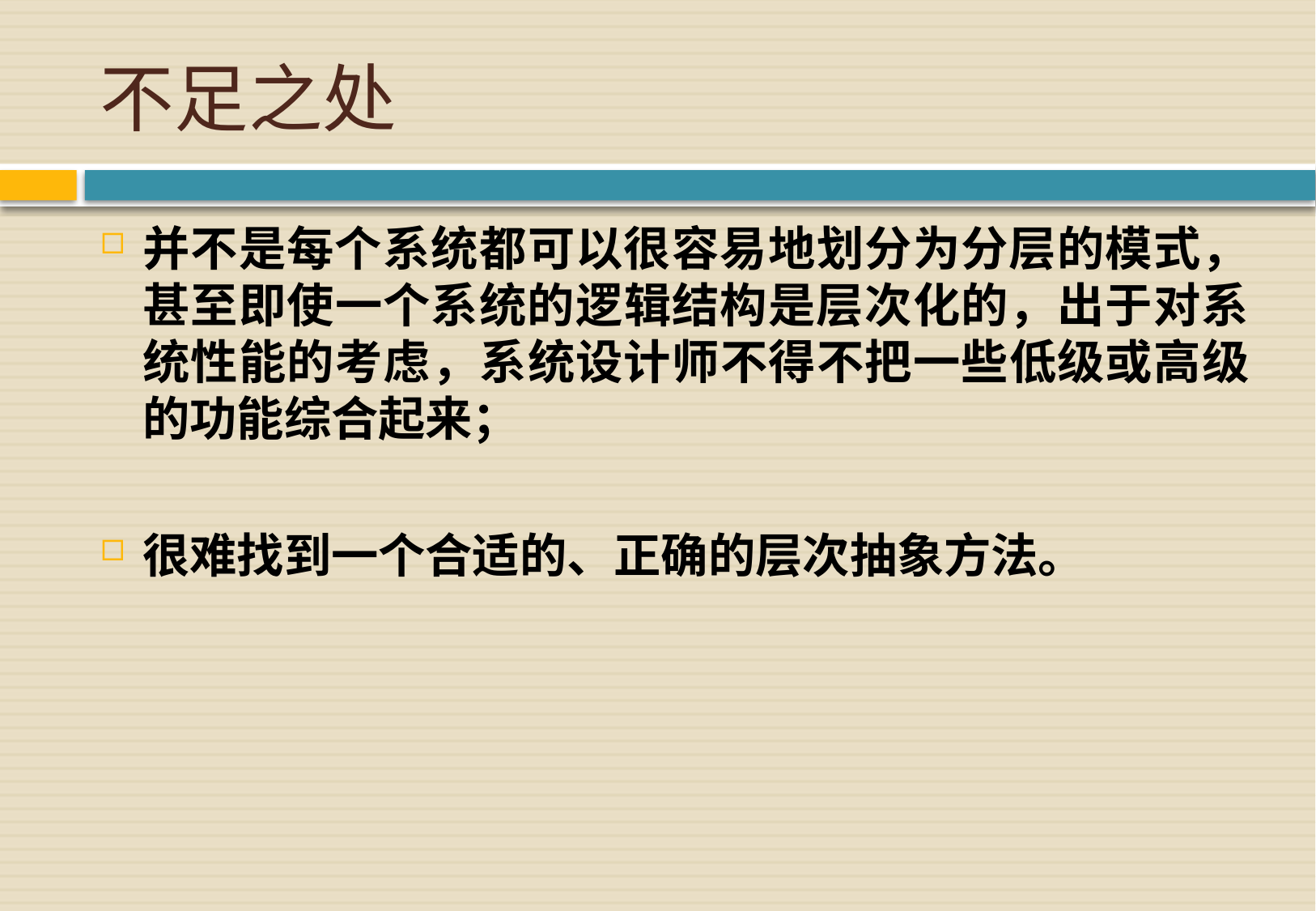

# 不足之处
并不是每个系统都可以很容易地划分为分层的模式，甚至即使一个系统的逻辑结构是层次化的，出于对系统性能的考虑，系统设计师不得不把一些低级或高级的功能综合起来；

很难找到一个合适的、正确的层次抽象方法。